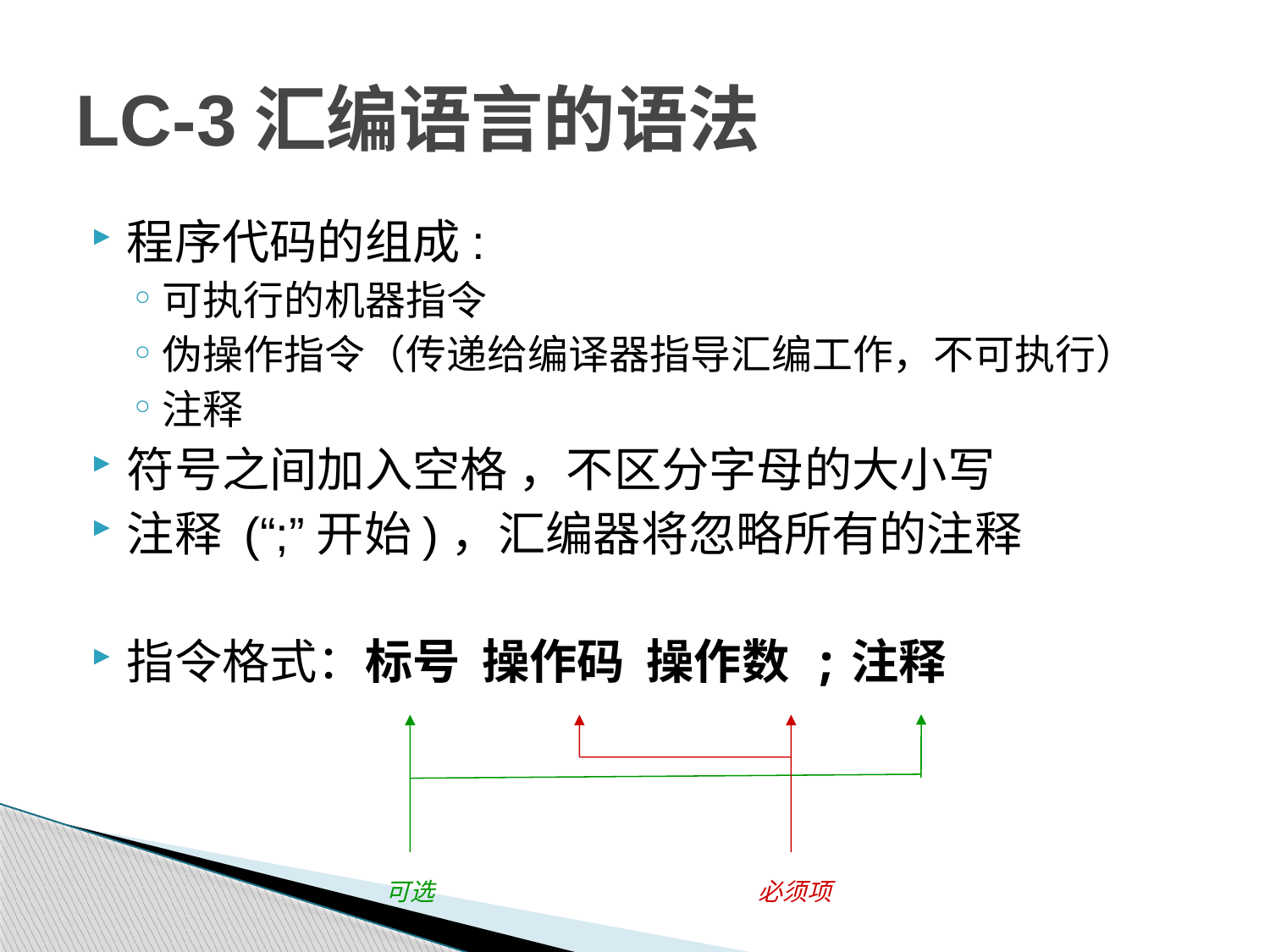

# LC-3汇编语言的语法
程序代码的组成:
可执行的机器指令
伪操作指令（传递给编译器指导汇编工作，不可执行）
注释
符号之间加入空格 ，不区分字母的大小写
注释 (“;”开始)，汇编器将忽略所有的注释

指令格式：标号  操作码  操作数 ;注释

可选
必须项